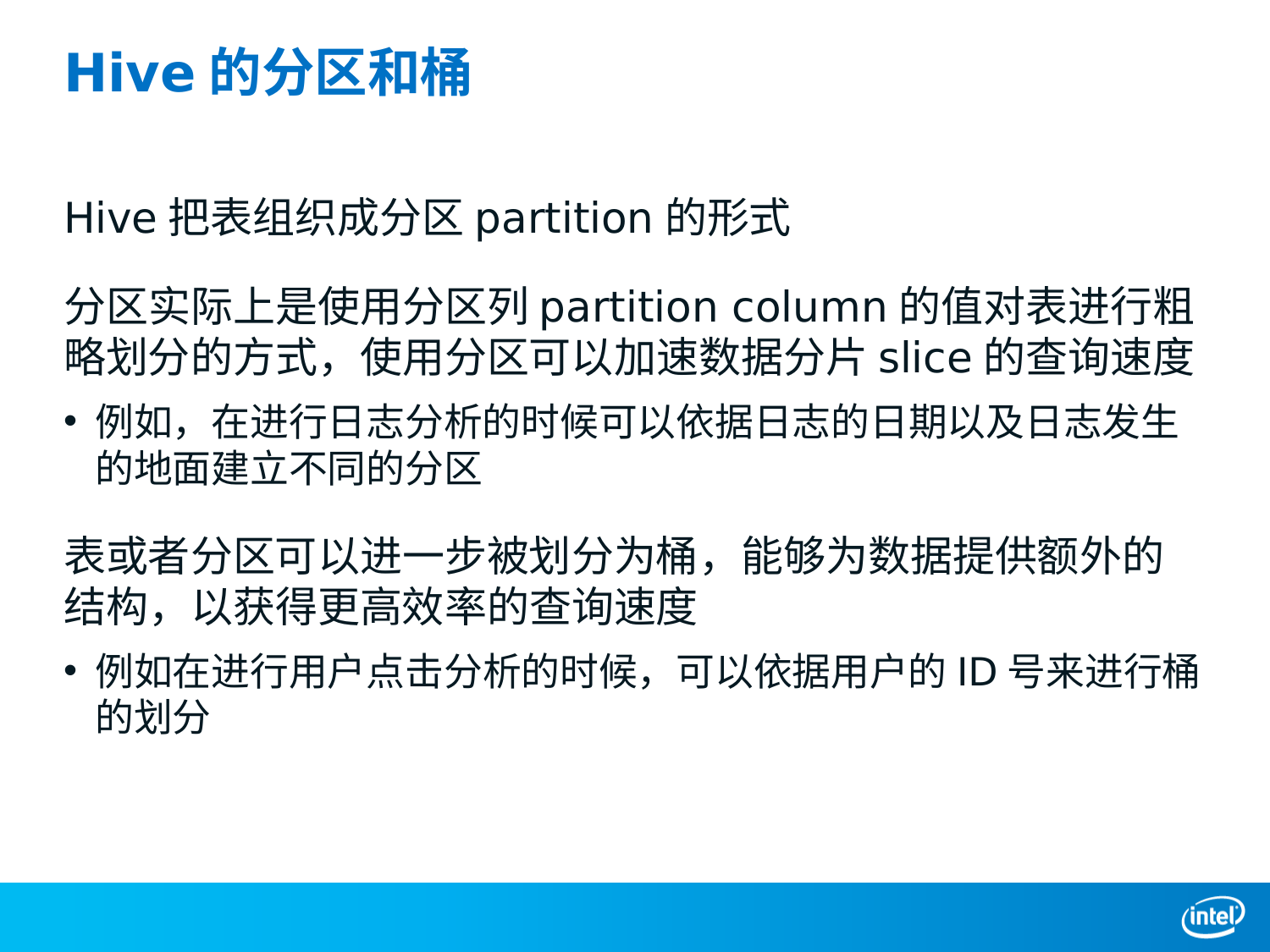

# Hive的分区和桶
Hive把表组织成分区partition的形式
分区实际上是使用分区列partition column的值对表进行粗略划分的方式，使用分区可以加速数据分片slice的查询速度
例如，在进行日志分析的时候可以依据日志的日期以及日志发生的地面建立不同的分区
表或者分区可以进一步被划分为桶，能够为数据提供额外的结构，以获得更高效率的查询速度
例如在进行用户点击分析的时候，可以依据用户的ID号来进行桶的划分